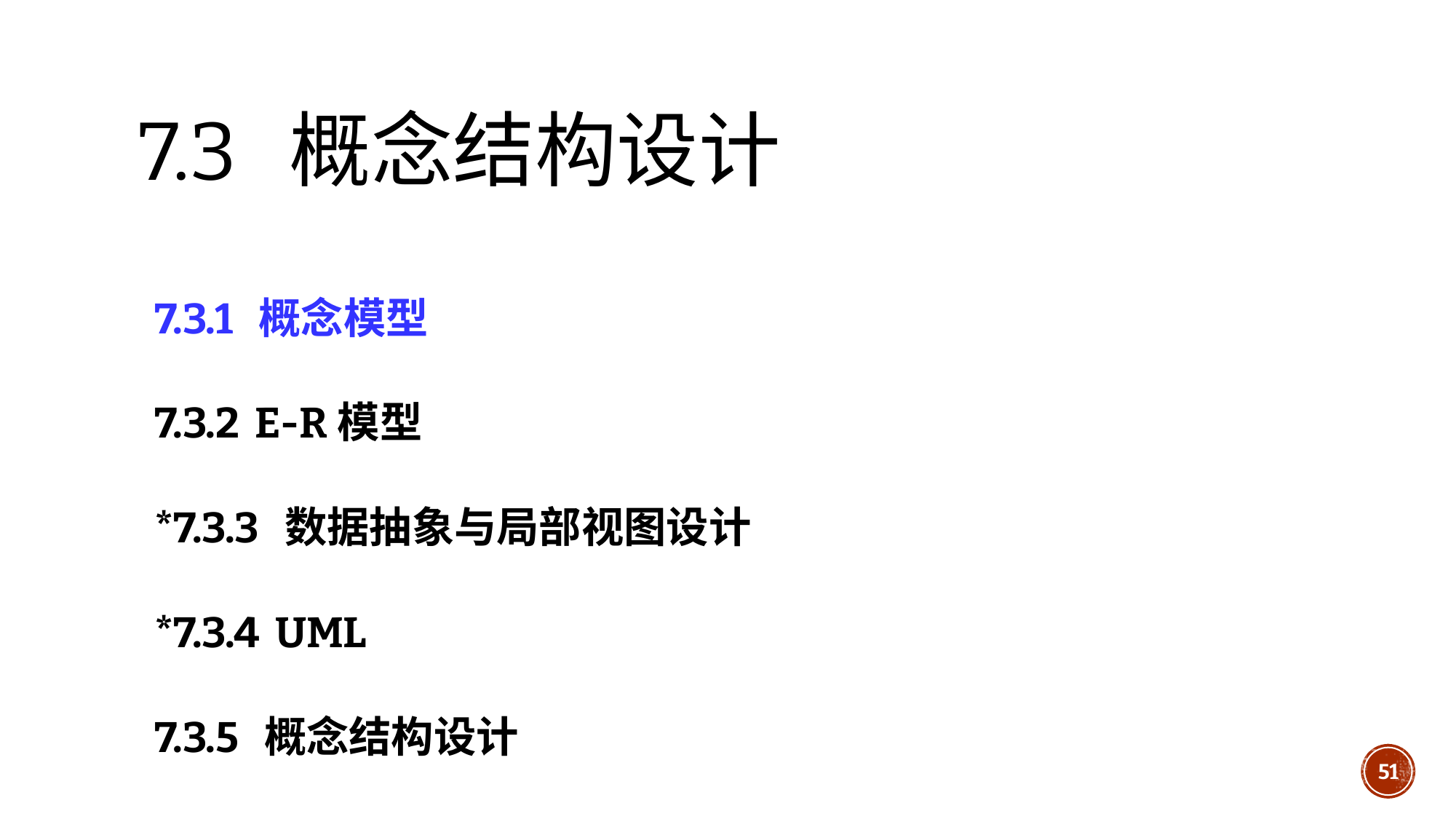

# 7.3  概念结构设计
7.3.1  概念模型
7.3.2  E-R模型
*7.3.3  数据抽象与局部视图设计
*7.3.4  UML
7.3.5  概念结构设计

51